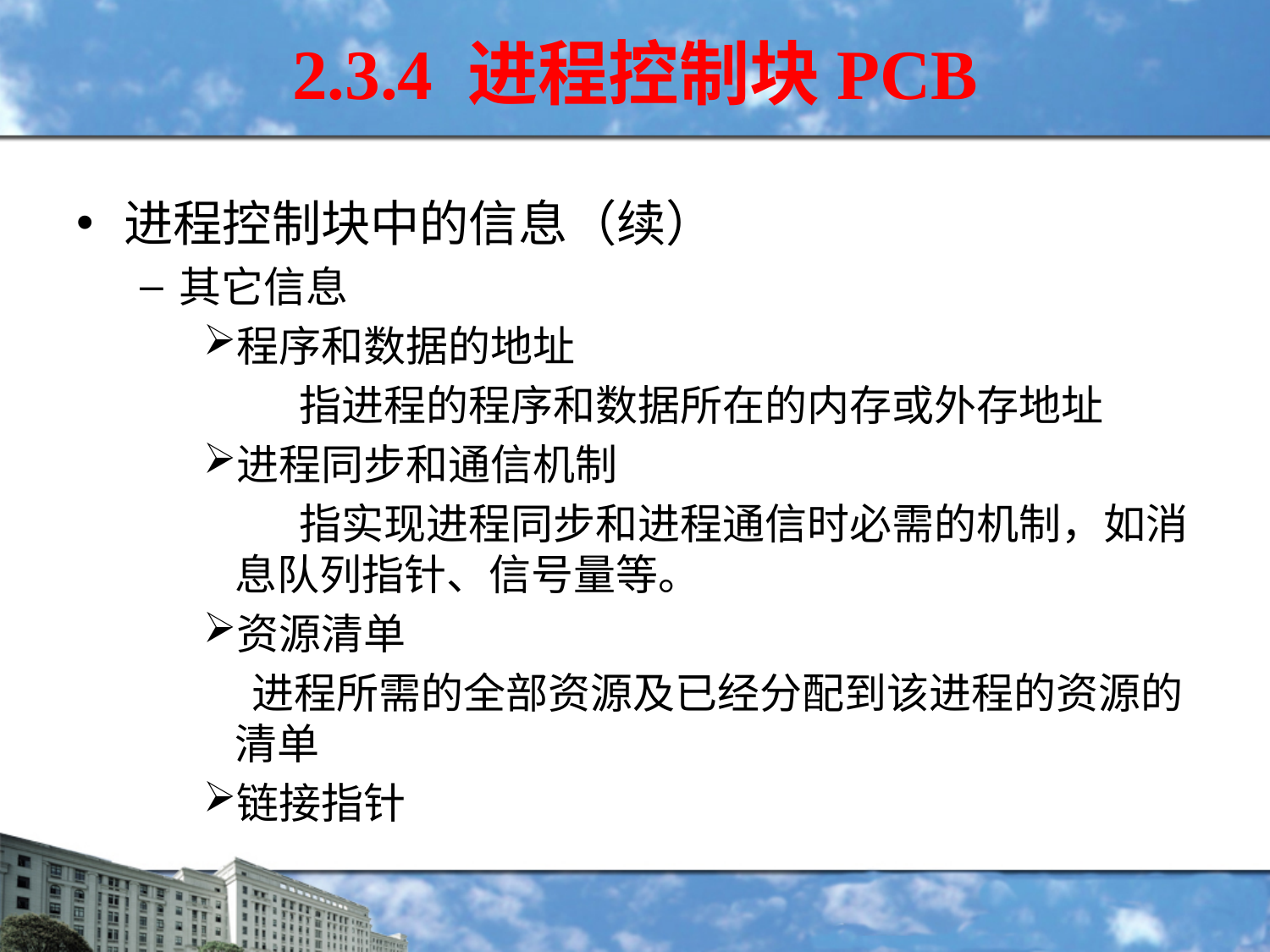

2.3.4 进程控制块PCB
进程控制块中的信息（续）
其它信息
程序和数据的地址
         指进程的程序和数据所在的内存或外存地址
进程同步和通信机制
         指实现进程同步和进程通信时必需的机制，如消息队列指针、信号量等。
资源清单
    进程所需的全部资源及已经分配到该进程的资源的清单
链接指针